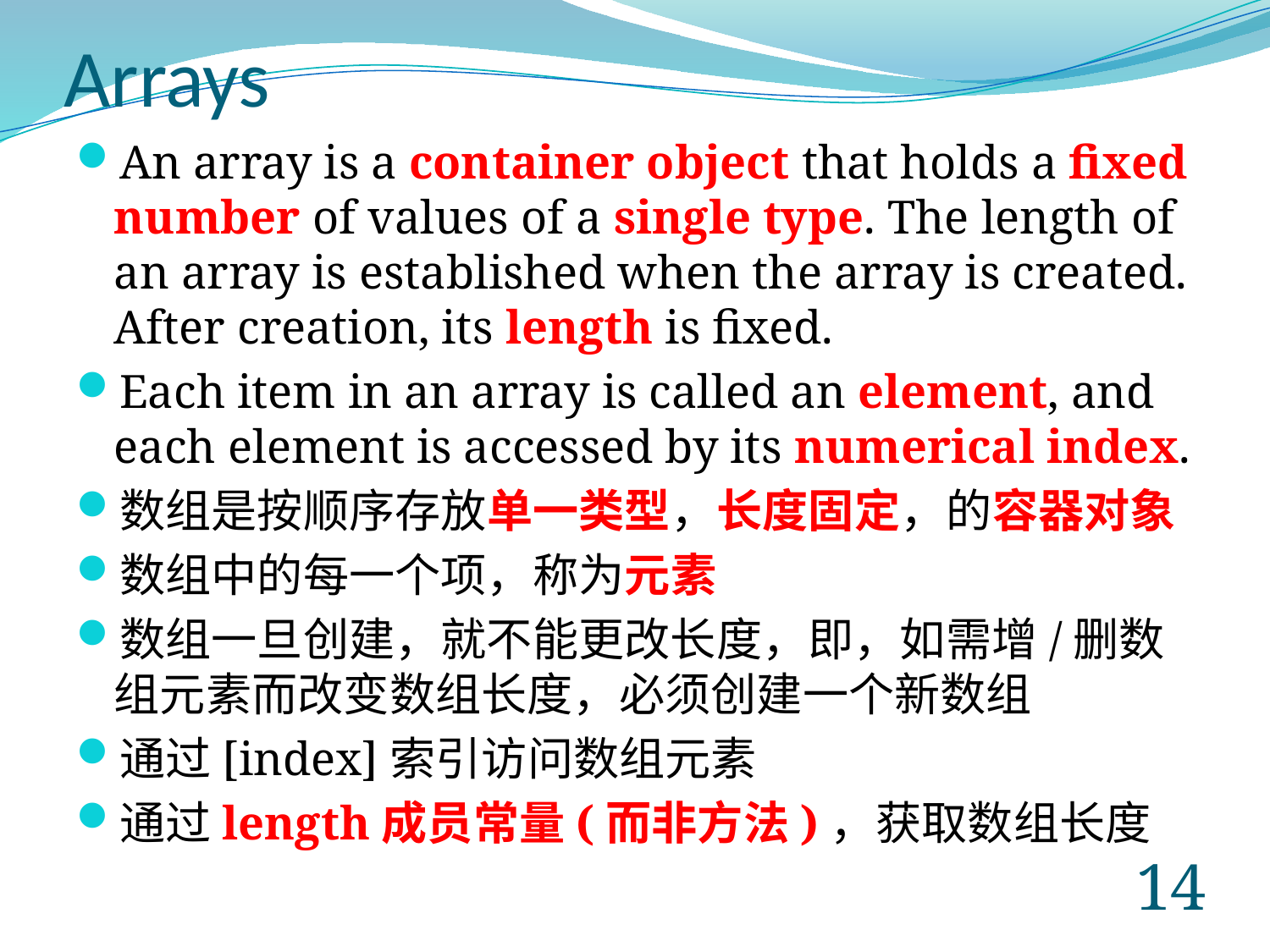

# Arrays
An array is a container object that holds a fixed number of values of a single type. The length of an array is established when the array is created. After creation, its length is fixed.
Each item in an array is called an element, and each element is accessed by its numerical index.
数组是按顺序存放单一类型，长度固定，的容器对象
数组中的每一个项，称为元素
数组一旦创建，就不能更改长度，即，如需增/删数组元素而改变数组长度，必须创建一个新数组
通过[index]索引访问数组元素
通过length成员常量(而非方法)，获取数组长度
14